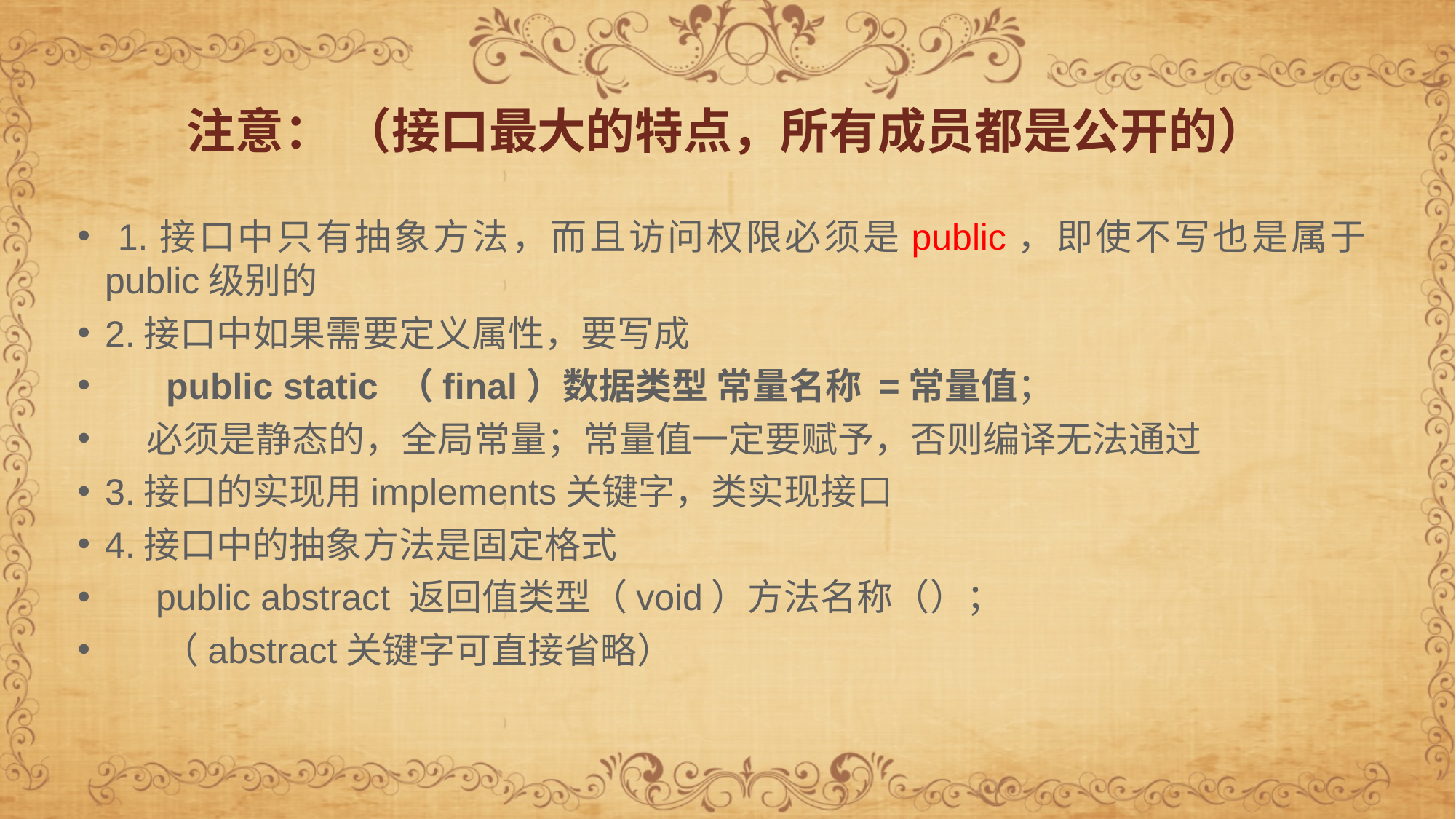

注意： （接口最大的特点，所有成员都是公开的）
 1.接口中只有抽象方法，而且访问权限必须是public，即使不写也是属于public级别的
2.接口中如果需要定义属性，要写成
      public static （final）数据类型 常量名称 =常量值；
    必须是静态的，全局常量；常量值一定要赋予，否则编译无法通过
3.接口的实现用implements关键字，类实现接口
4.接口中的抽象方法是固定格式
     public abstract 返回值类型（void）方法名称（）；
      （abstract关键字可直接省略）